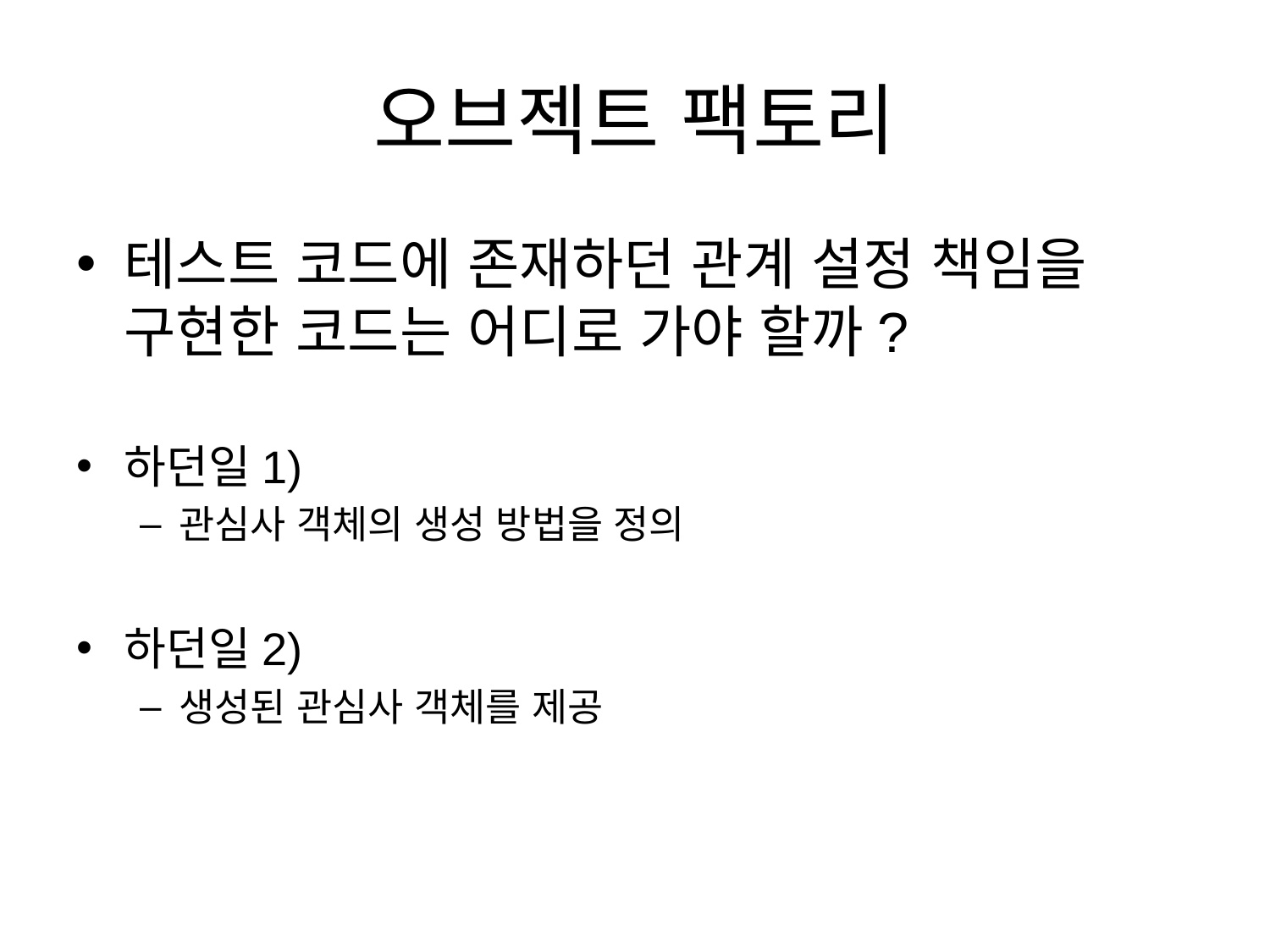

# 오브젝트 팩토리
테스트 코드에 존재하던 관계 설정 책임을 구현한 코드는 어디로 가야 할까?

하던일1)
관심사 객체의 생성 방법을 정의

하던일2)
생성된 관심사 객체를 제공